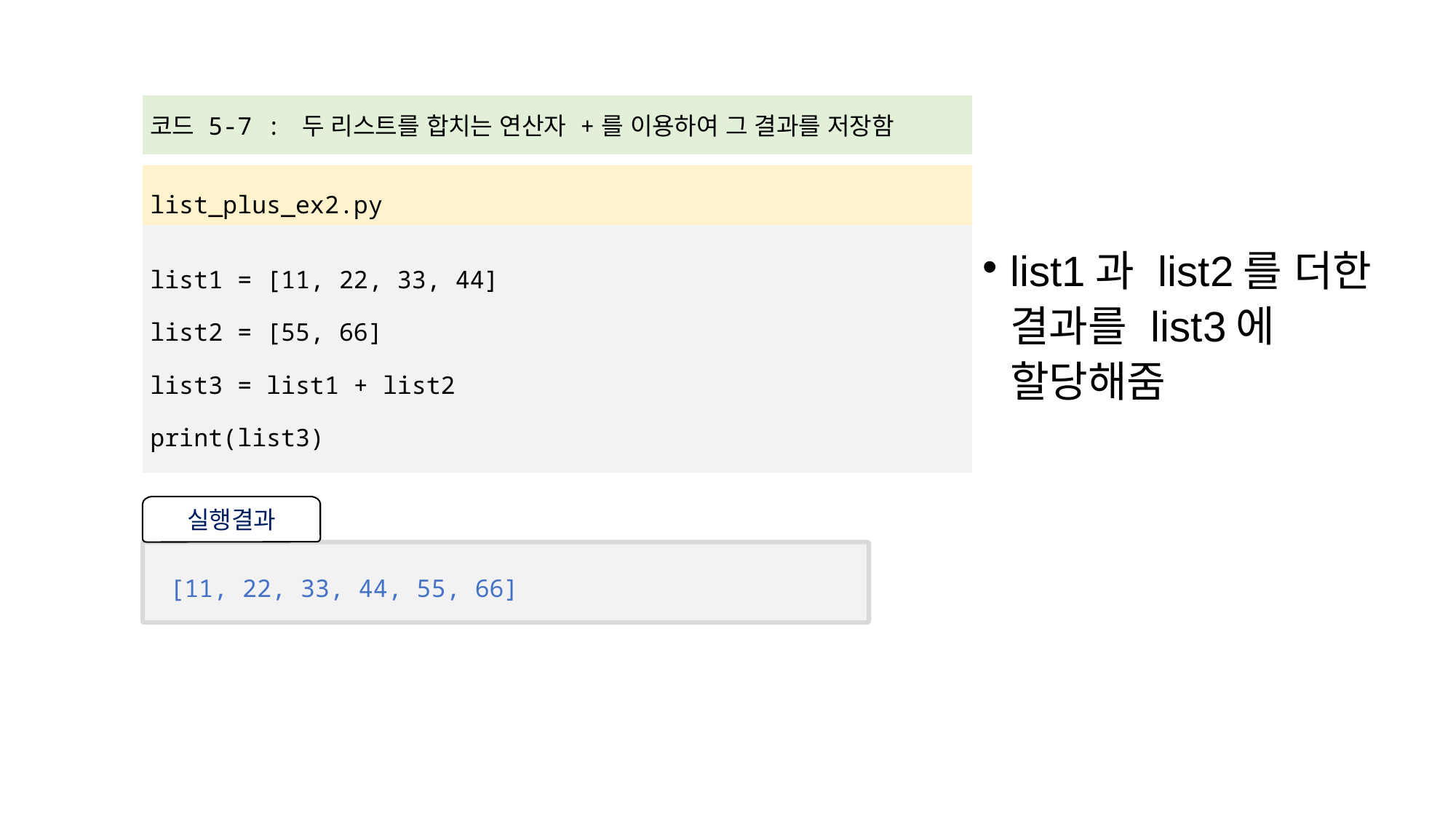

| 코드 5-7 : 두 리스트를 합치는 연산자 +를 이용하여 그 결과를 저장함 |
| --- |
|  |
| list\_plus\_ex2.py |
| list1 = [11, 22, 33, 44] list2 = [55, 66] list3 = list1 + list2 print(list3) |
list1과 list2를 더한 결과를 list3에 할당해줌

실행결과

[11, 22, 33, 44, 55, 66]